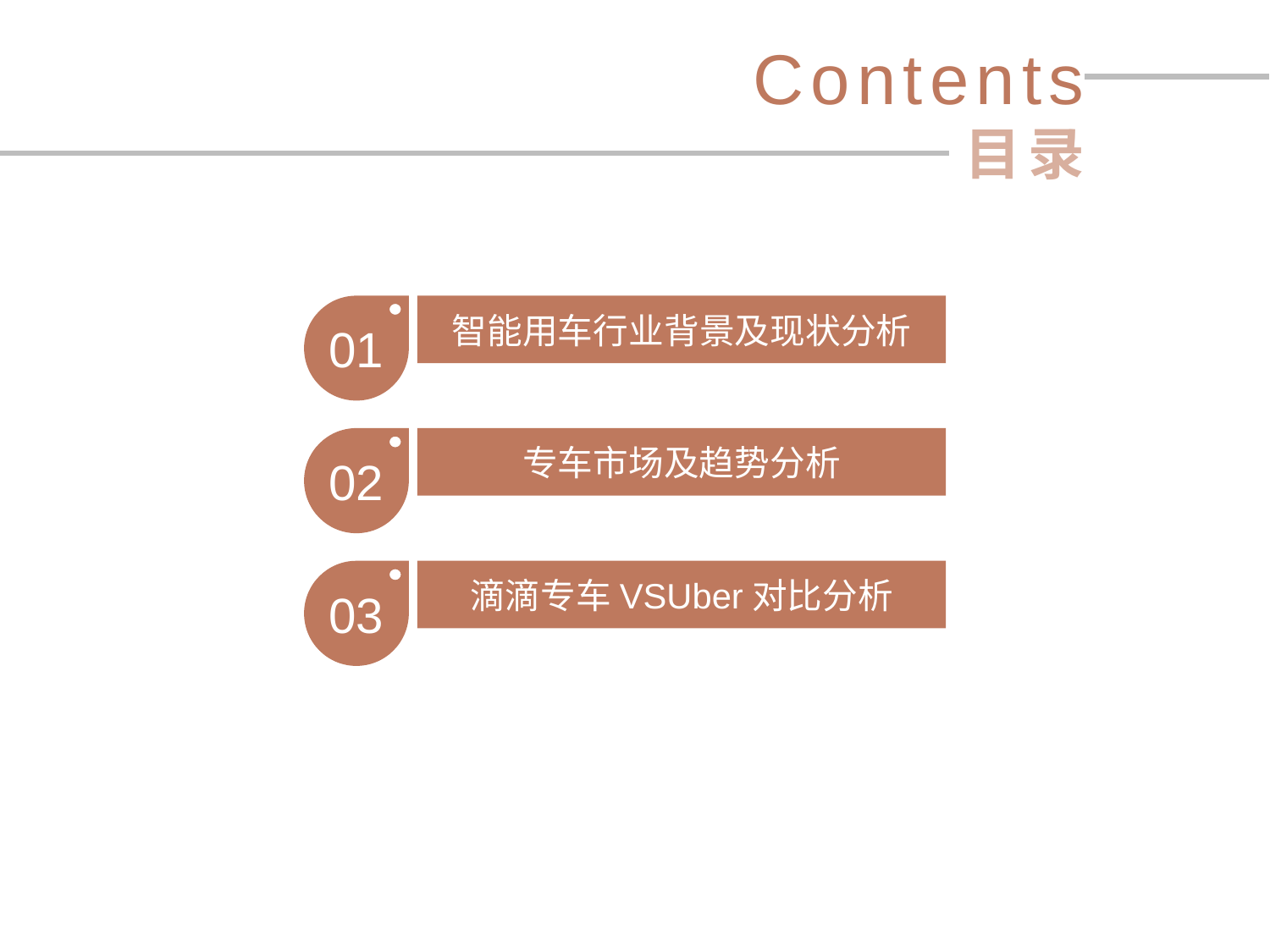

Contents
目录
01
智能用车行业背景及现状分析
02
专车市场及趋势分析
03
滴滴专车VSUber对比分析